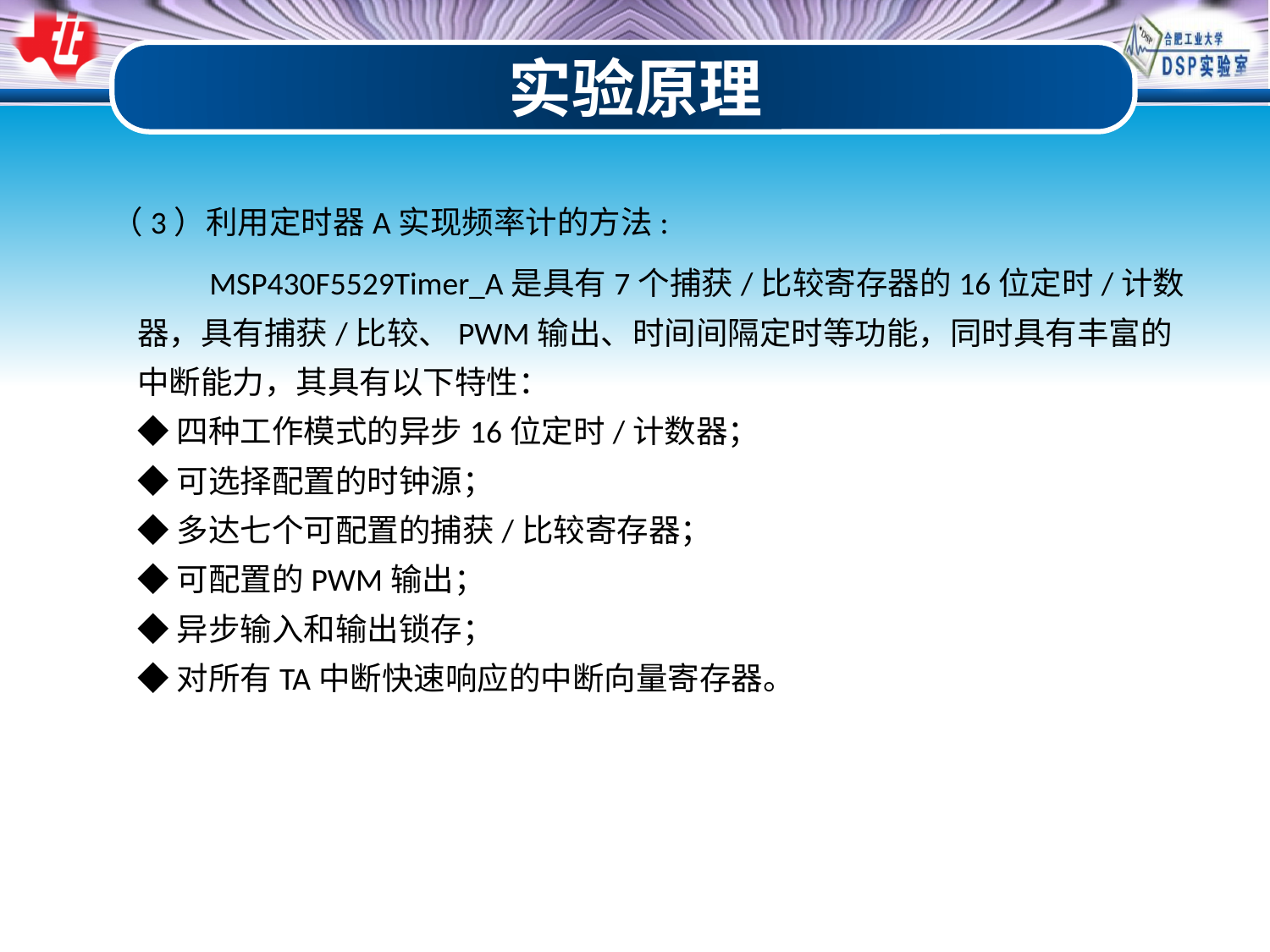

实验原理
（3）利用定时器A实现频率计的方法:
          MSP430F5529Timer_A是具有7个捕获/比较寄存器的16位定时/计数器，具有捕获/比较、PWM输出、时间间隔定时等功能，同时具有丰富的中断能力，其具有以下特性：
◆四种工作模式的异步16位定时/计数器；
◆可选择配置的时钟源；
◆多达七个可配置的捕获/比较寄存器；
◆可配置的PWM输出；
◆异步输入和输出锁存；
◆对所有TA中断快速响应的中断向量寄存器。